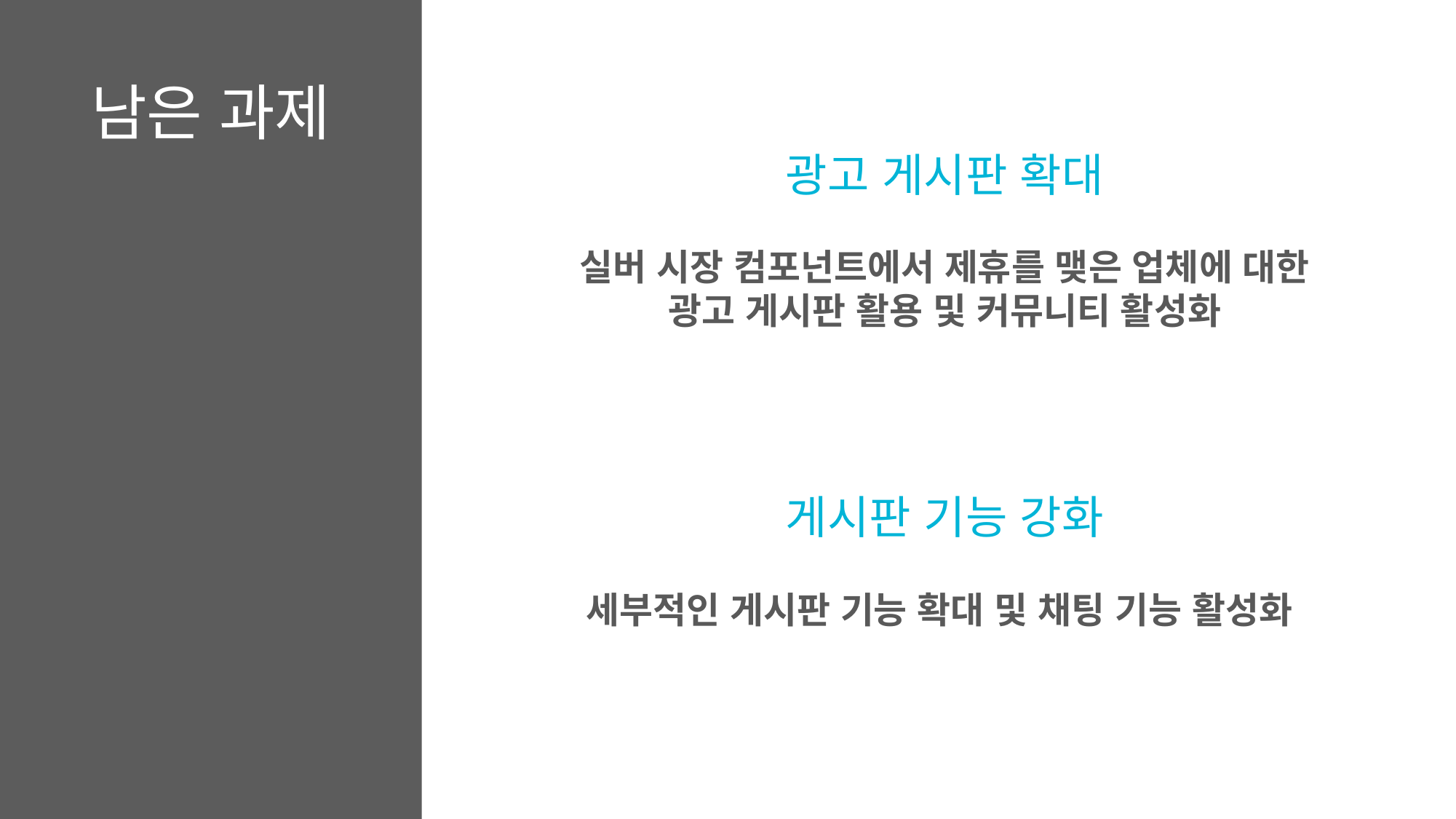

남은 과제

광고 게시판 확대

실버 시장 컴포넌트에서 제휴를 맺은 업체에 대한
광고 게시판 활용 및 커뮤니티 활성화
게시판 기능 강화

세부적인 게시판 기능 확대 및 채팅 기능 활성화